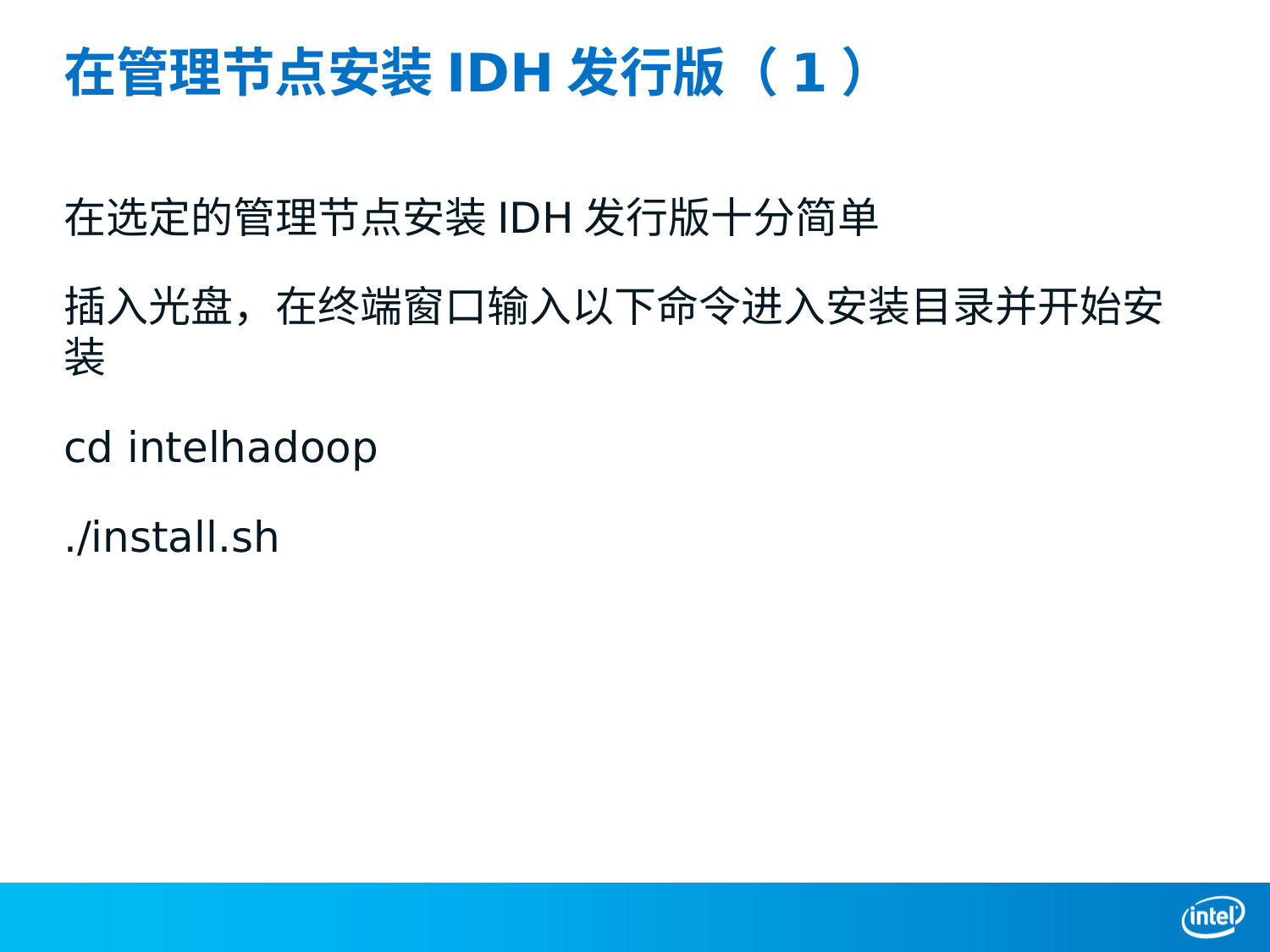

# 在管理节点安装IDH发行版（1）
在选定的管理节点安装IDH发行版十分简单
插入光盘，在终端窗口输入以下命令进入安装目录并开始安装
cd intelhadoop
./install.sh